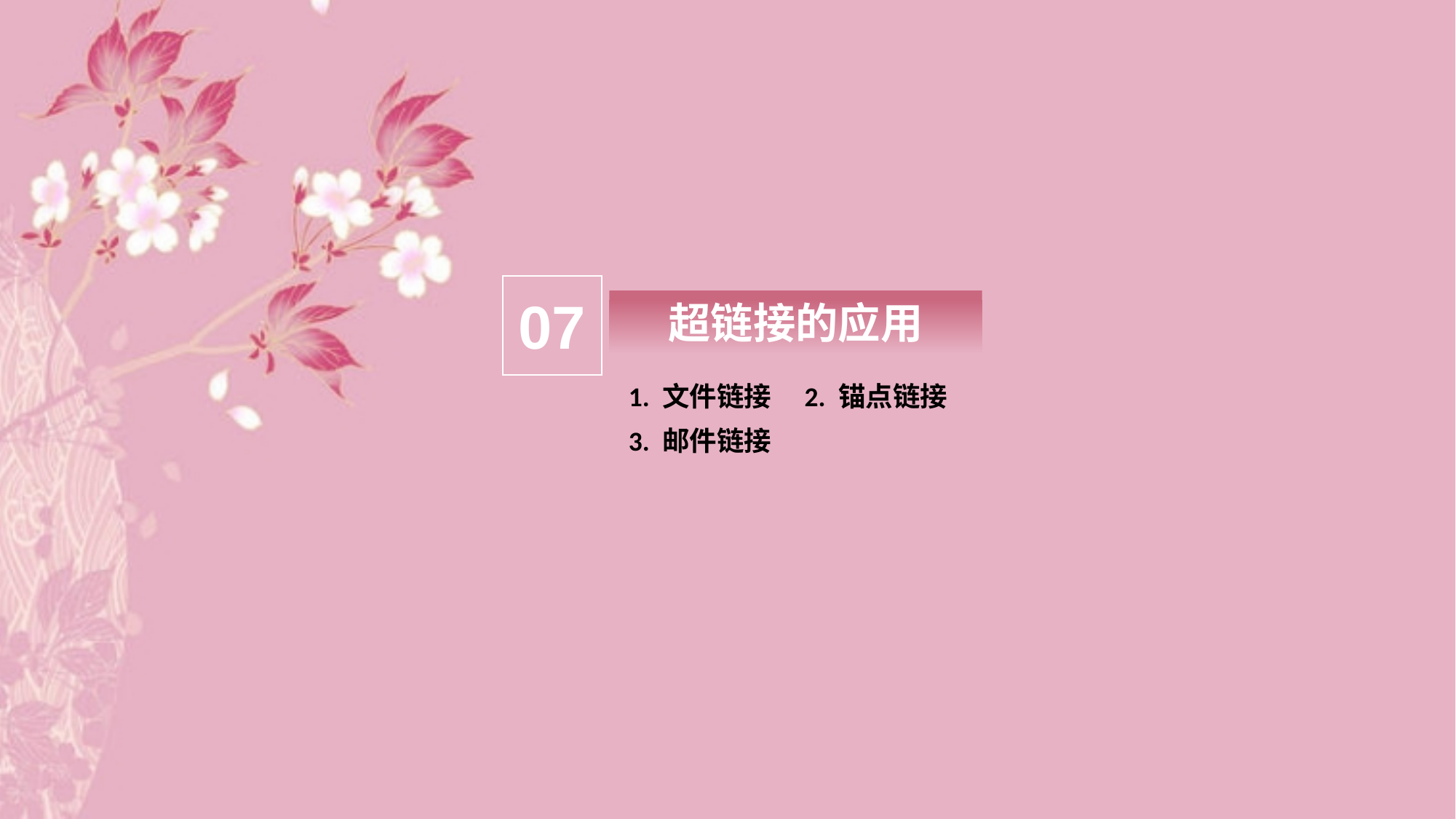

07
超链接的应用
1. 文件链接
2. 锚点链接
3. 邮件链接